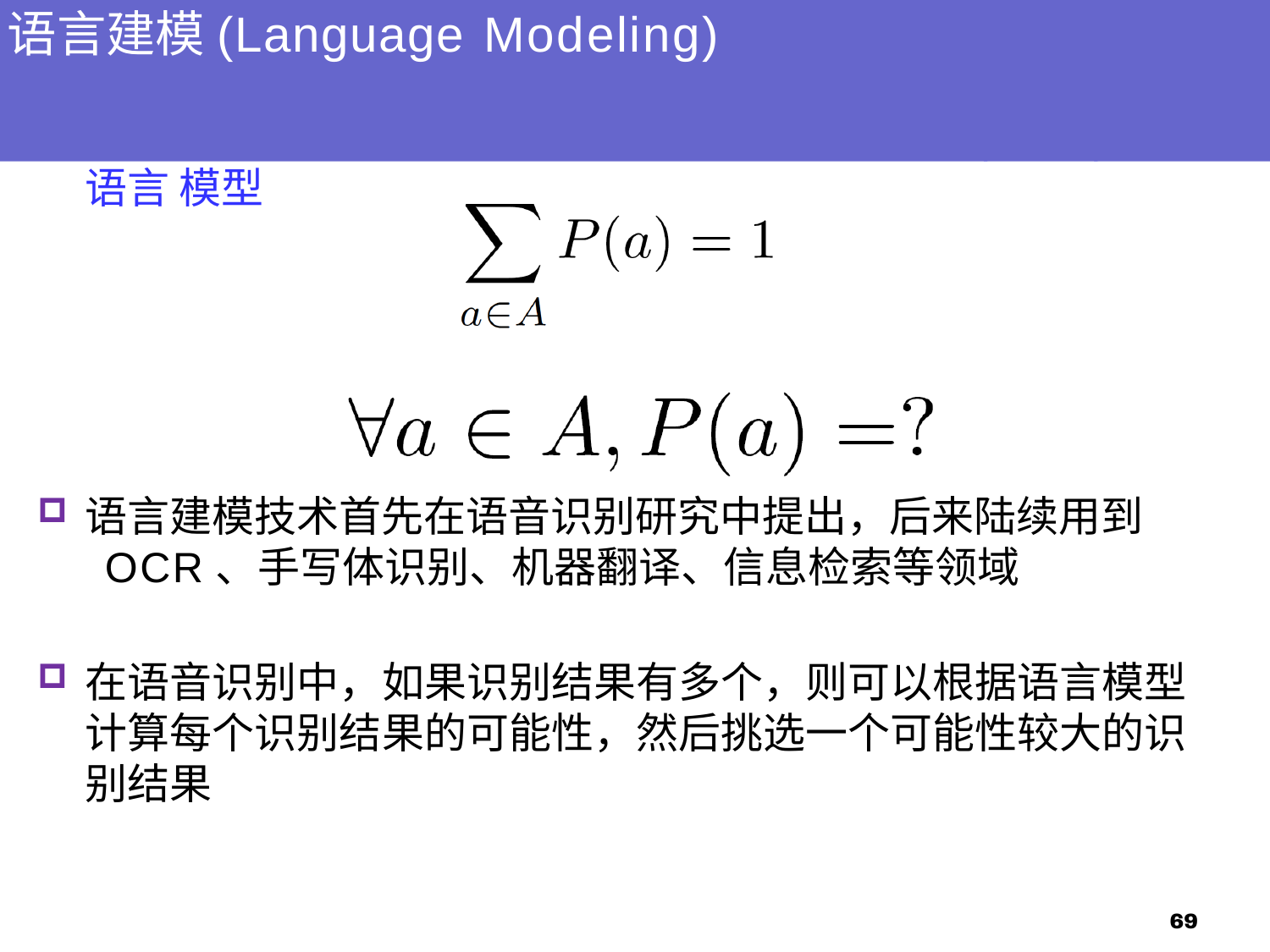

# 语言建模(Language Modeling)
根据语言样本估计出的概率分布D就称为语言(空间)A的语言 模型

语言建模技术首先在语音识别研究中提出，后来陆续用到  OCR、手写体识别、机器翻译、信息检索等领域

在语音识别中，如果识别结果有多个，则可以根据语言模型 计算每个识别结果的可能性，然后挑选一个可能性较大的识 别结果
69